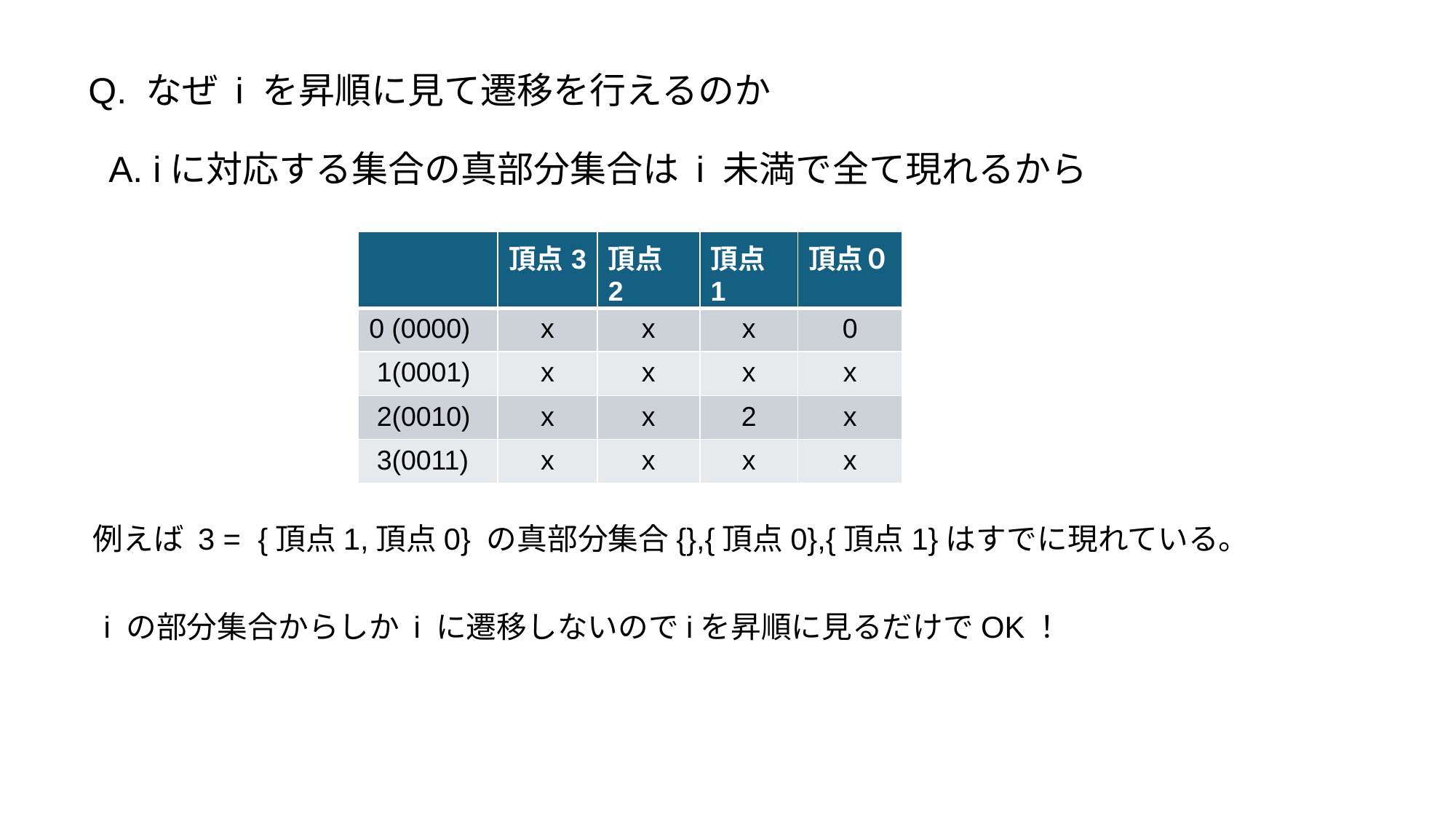

Q. なぜ i を昇順に見て遷移を行えるのか
A. iに対応する集合の真部分集合は i 未満で全て現れるから
|  | 頂点3 | 頂点 2 | 頂点1 | 頂点０ |
| --- | --- | --- | --- | --- |
| 0 (0000) | x | x | x | 0 |
| 1(0001) | x | x | x | x |
| 2(0010) | x | x | 2 | x |
| 3(0011) | x | x | x | x |
例えば 3 =  {頂点1,頂点0} の真部分集合{},{頂点0},{頂点1}はすでに現れている。
i の部分集合からしか i に遷移しないのでiを昇順に見るだけでOK！